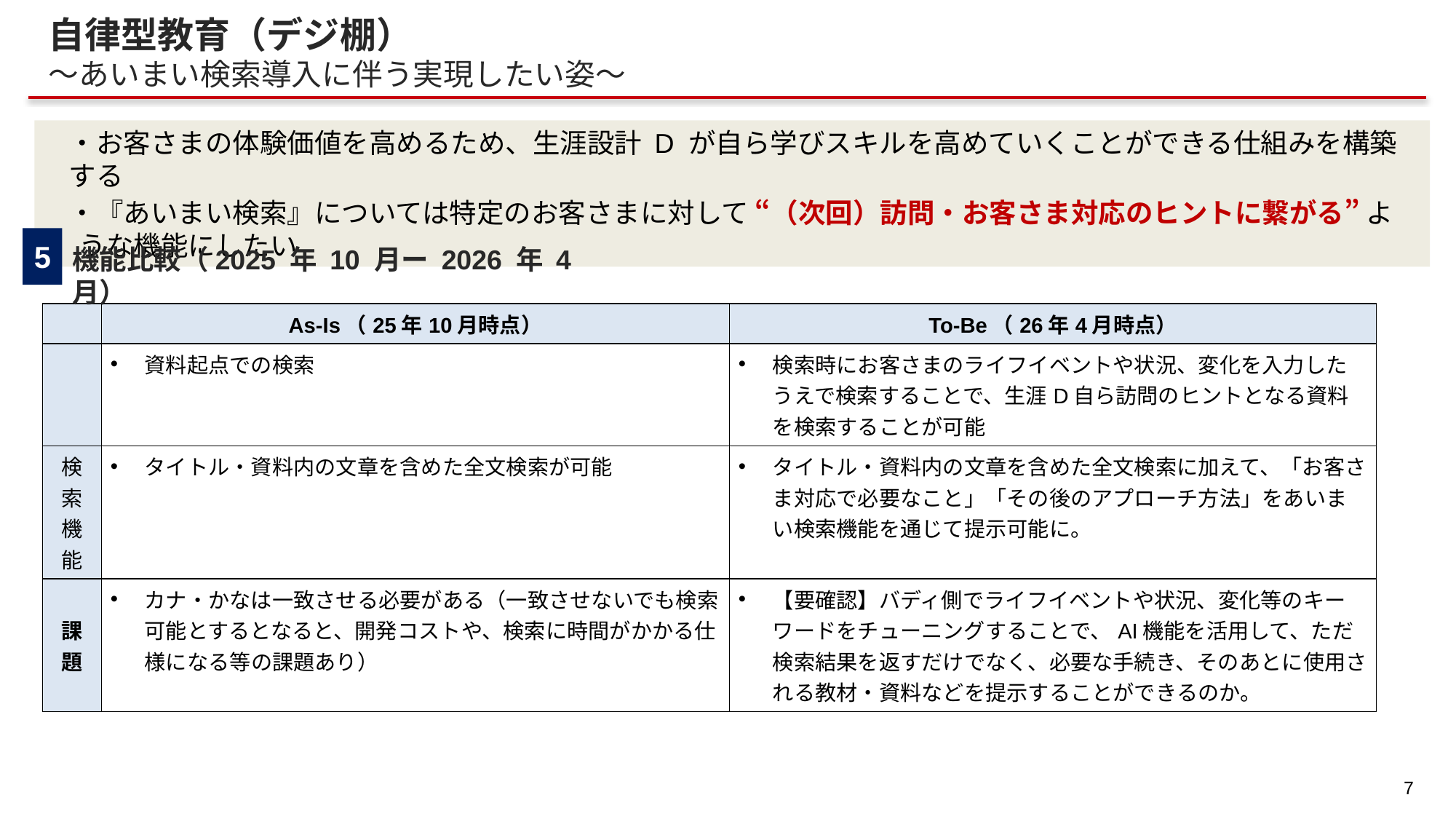

自律型教育（デジ棚）
～あいまい検索導入に伴う実現したい姿～
・お客さまの体験価値を高めるため、生涯設計 D が自ら学びスキルを高めていくことができる仕組みを構築する
・『あいまい検索』については特定のお客さまに対して “（次回）訪問・お客さま対応のヒントに繋がる” ような機能にしたい

5
機能比較（2025 年 10 月ー 2026 年 4 月）
| ​ | As-Is​（25年10月時点） | To-Be​（26年4月時点） |
| --- | --- | --- |
|  | 資料起点での検索 | 検索時にお客さまのライフイベントや状況、変化を入力したうえで検索することで、生涯D自ら訪問のヒントとなる資料を検索することが可能 |
| 検索機能​ | タイトル・資料内の文章を含めた全文検索が可能 | タイトル・資料内の文章を含めた全文検索に加えて、「お客さま対応で必要なこと」「その後のアプローチ方法」をあいまい検索機能を通じて提示可能に。 |
| 課題 | カナ・かなは一致させる必要がある（一致させないでも検索可能とするとなると、開発コストや、検索に時間がかかる仕様になる等の課題あり） | 【要確認】バディ側でライフイベントや状況、変化等のキーワードをチューニングすることで、AI機能を活用して、ただ検索結果を返すだけでなく、必要な手続き、そのあとに使用される教材・資料などを提示することができるのか。 |